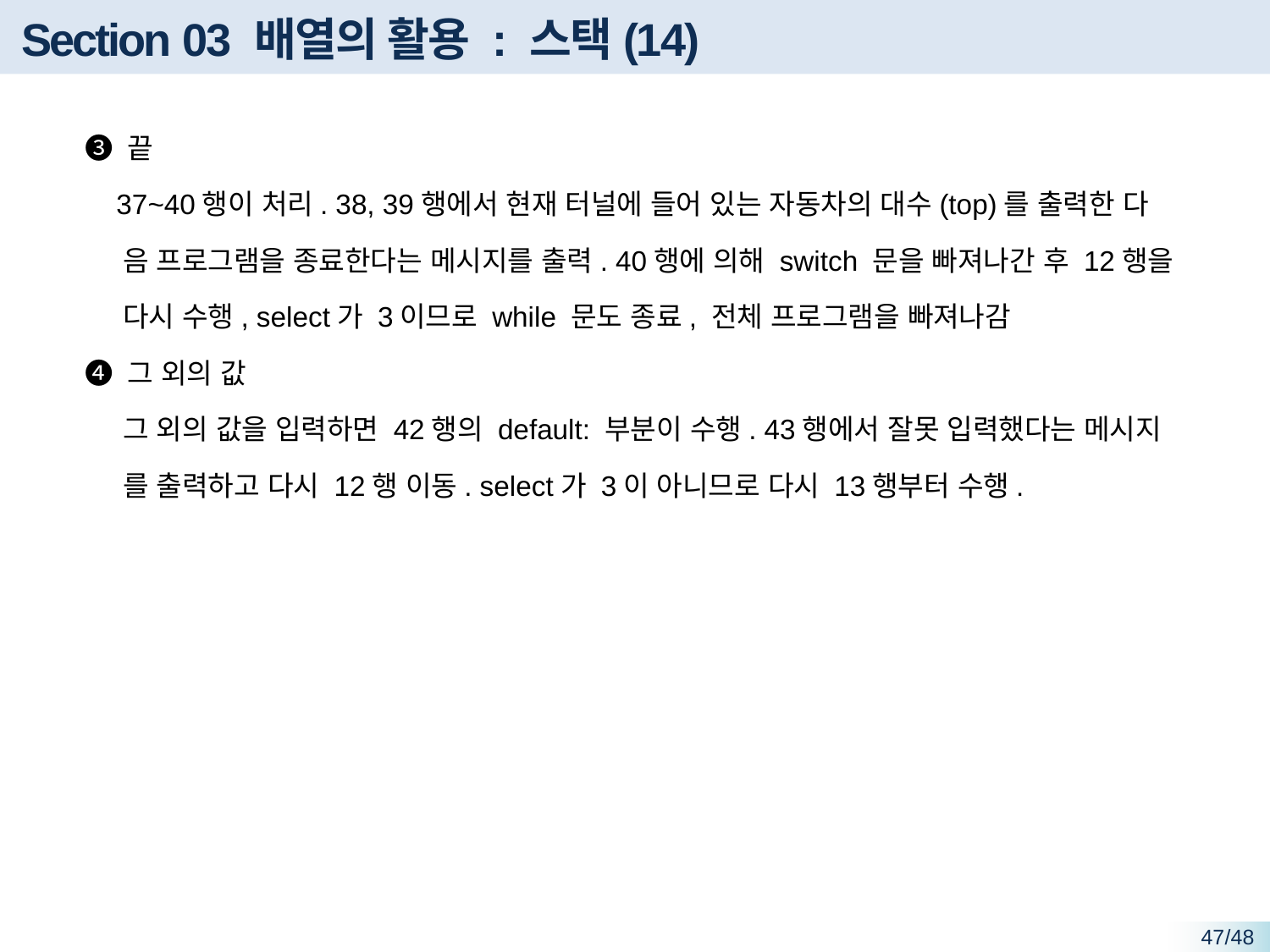

# Section 03 배열의 활용 : 스택(14)
❸ 끝
    37~40행이 처리. 38, 39행에서 현재 터널에 들어 있는 자동차의 대수(top)를 출력한 다
    음 프로그램을 종료한다는 메시지를 출력. 40행에 의해 switch 문을 빠져나간 후 12행을
    다시 수행, select가 3이므로 while 문도 종료, 전체 프로그램을 빠져나감
❹ 그 외의 값
    그 외의 값을 입력하면 42행의 default: 부분이 수행. 43행에서 잘못 입력했다는 메시지
    를 출력하고 다시 12행 이동. select가 3이 아니므로 다시 13행부터 수행.